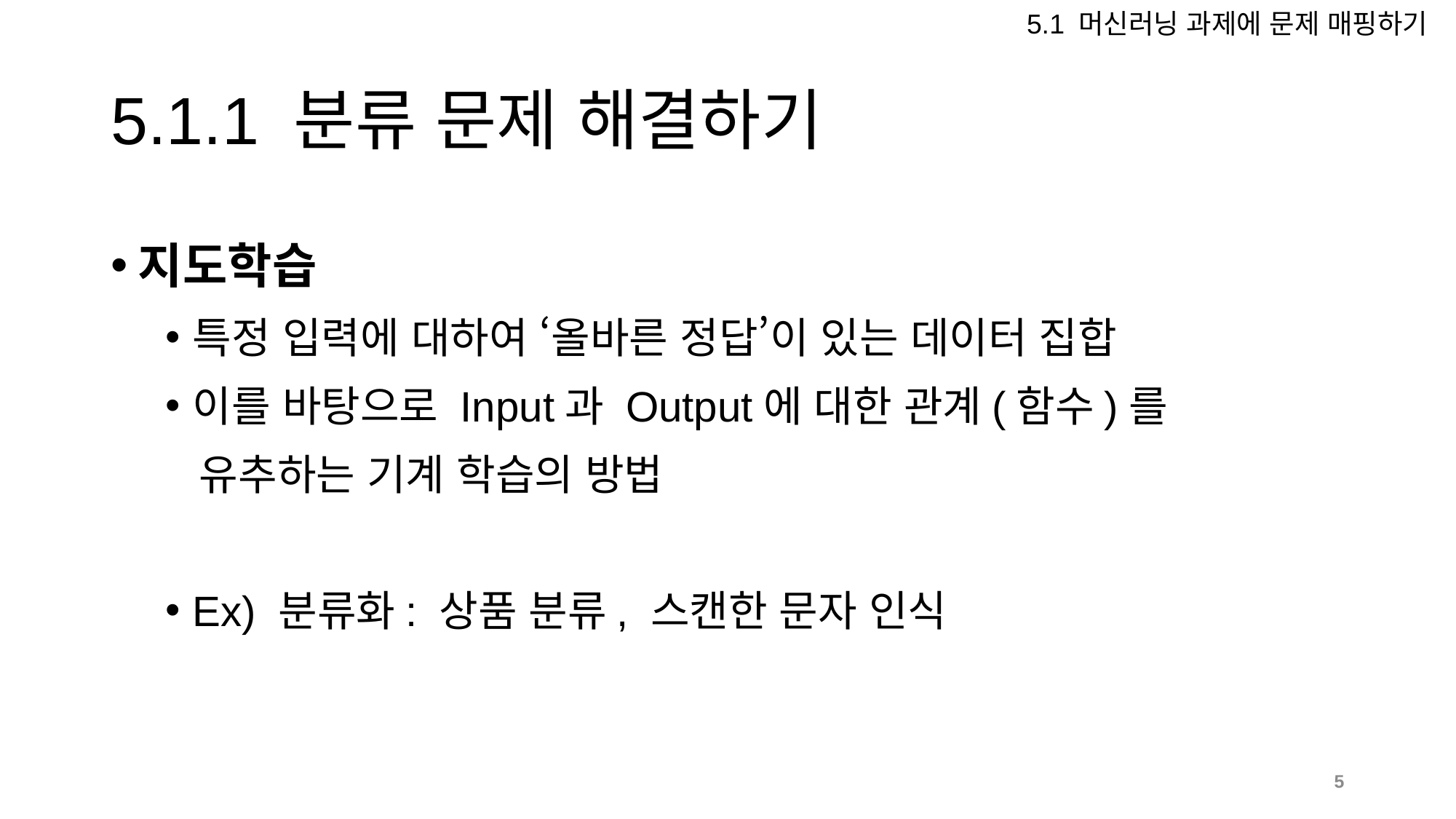

5.1 머신러닝 과제에 문제 매핑하기
# 5.1.1 분류 문제 해결하기
지도학습
특정 입력에 대하여 ‘올바른 정답’이 있는 데이터 집합
이를 바탕으로 Input과 Output에 대한 관계(함수)를
  유추하는 기계 학습의 방법

Ex) 분류화: 상품 분류, 스캔한 문자 인식
5